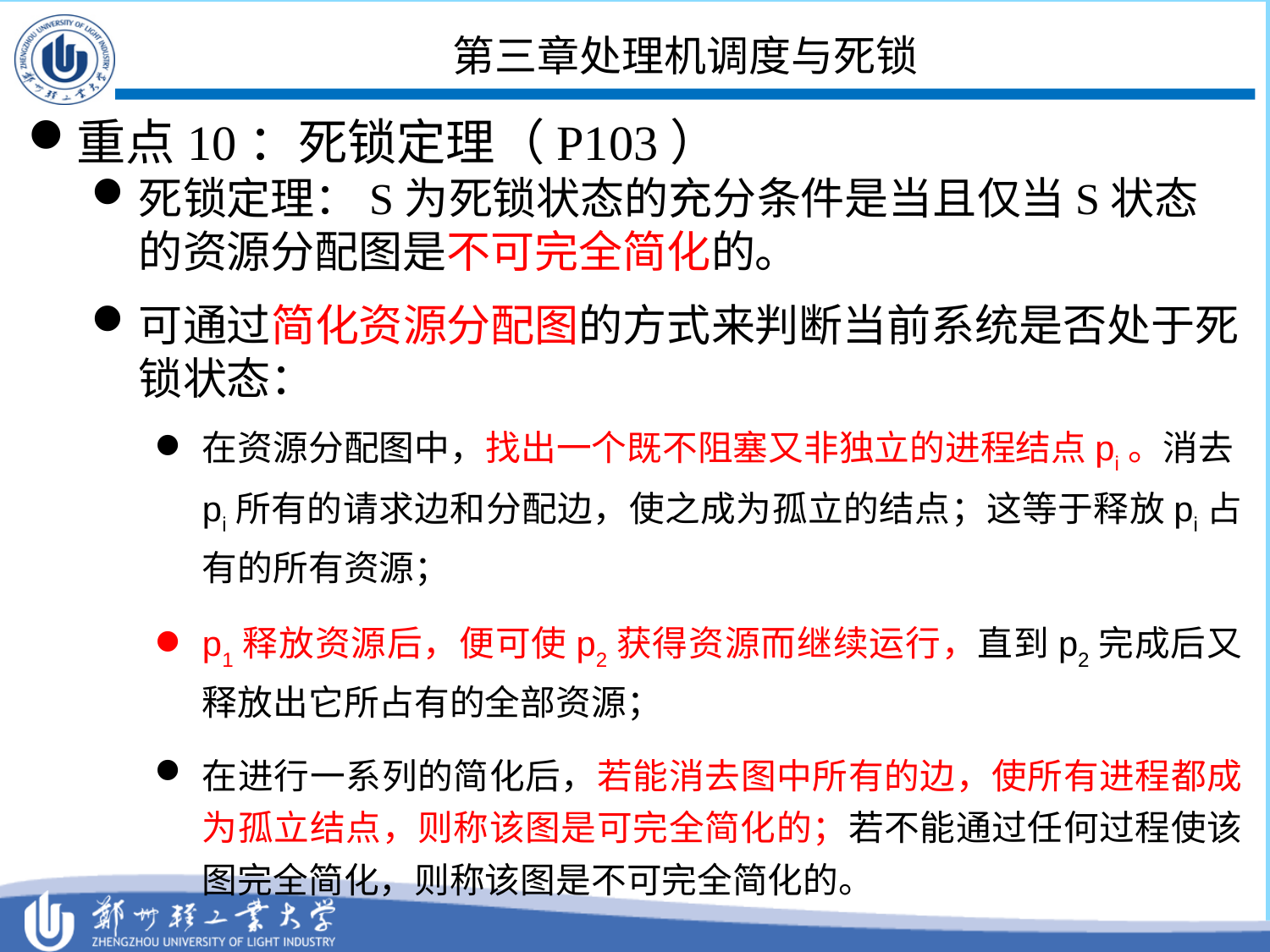

# 第三章处理机调度与死锁
重点10：死锁定理（P103）
死锁定理：S为死锁状态的充分条件是当且仅当S状态的资源分配图是不可完全简化的。
可通过简化资源分配图的方式来判断当前系统是否处于死锁状态：
在资源分配图中，找出一个既不阻塞又非独立的进程结点pi。消去pi所有的请求边和分配边，使之成为孤立的结点；这等于释放pi占有的所有资源；
p1释放资源后，便可使p2获得资源而继续运行，直到p2完成后又释放出它所占有的全部资源；
在进行一系列的简化后，若能消去图中所有的边，使所有进程都成为孤立结点，则称该图是可完全简化的；若不能通过任何过程使该图完全简化，则称该图是不可完全简化的。